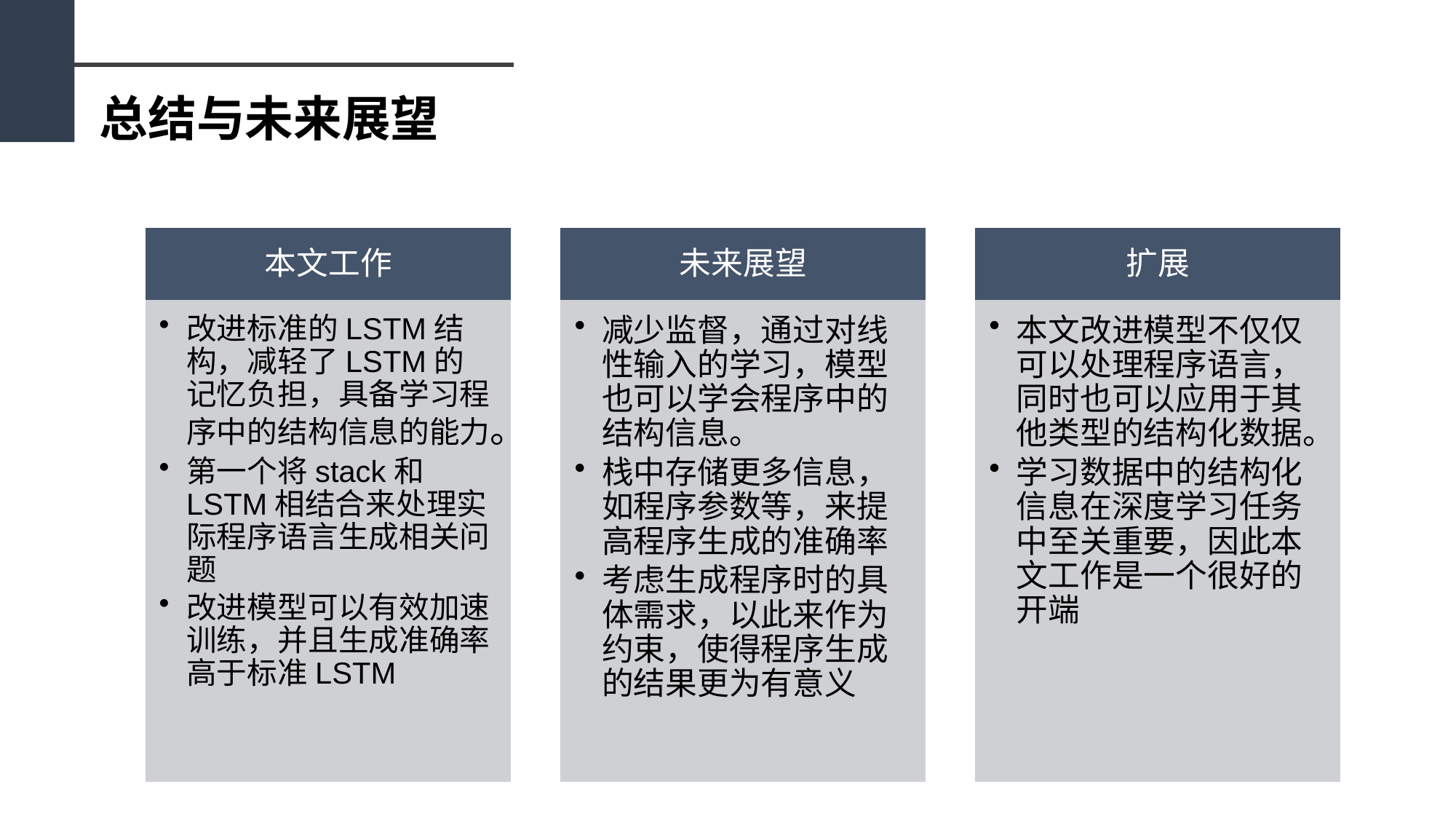

总结与未来展望
本文工作
改进标准的LSTM结构，减轻了LSTM的记忆负担，具备学习程序中的结构信息的能力。
第一个将stack和LSTM相结合来处理实际程序语言生成相关问题
改进模型可以有效加速训练，并且生成准确率高于标准LSTM
未来展望
减少监督，通过对线性输入的学习，模型也可以学会程序中的结构信息。
栈中存储更多信息，如程序参数等，来提高程序生成的准确率
考虑生成程序时的具体需求，以此来作为约束，使得程序生成的结果更为有意义
扩展
本文改进模型不仅仅可以处理程序语言，同时也可以应用于其他类型的结构化数据。
学习数据中的结构化信息在深度学习任务中至关重要，因此本文工作是一个很好的开端